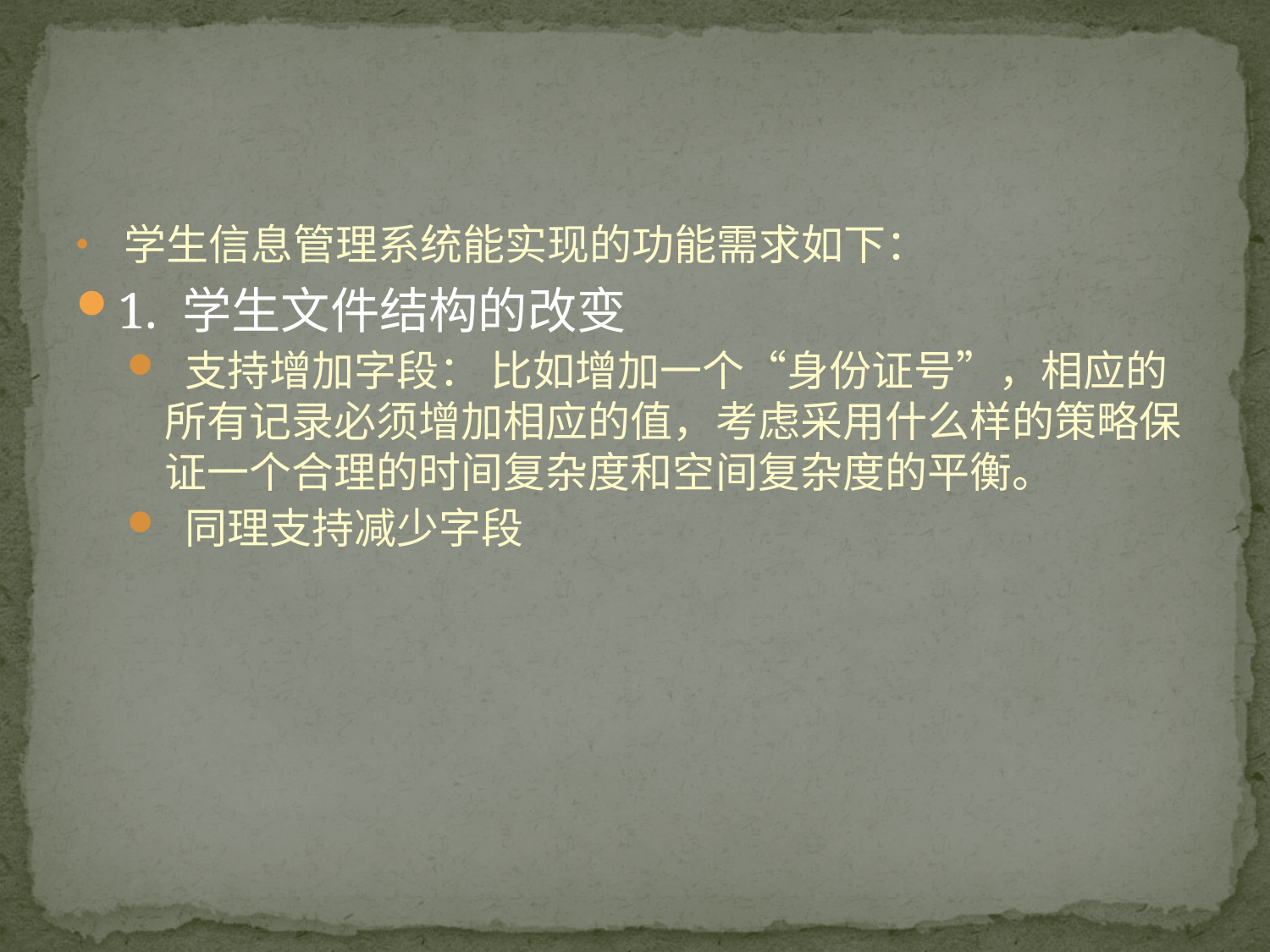

#
学生信息管理系统能实现的功能需求如下：
1. 学生文件结构的改变
 支持增加字段： 比如增加一个“身份证号”，相应的所有记录必须增加相应的值，考虑采用什么样的策略保证一个合理的时间复杂度和空间复杂度的平衡。
 同理支持减少字段